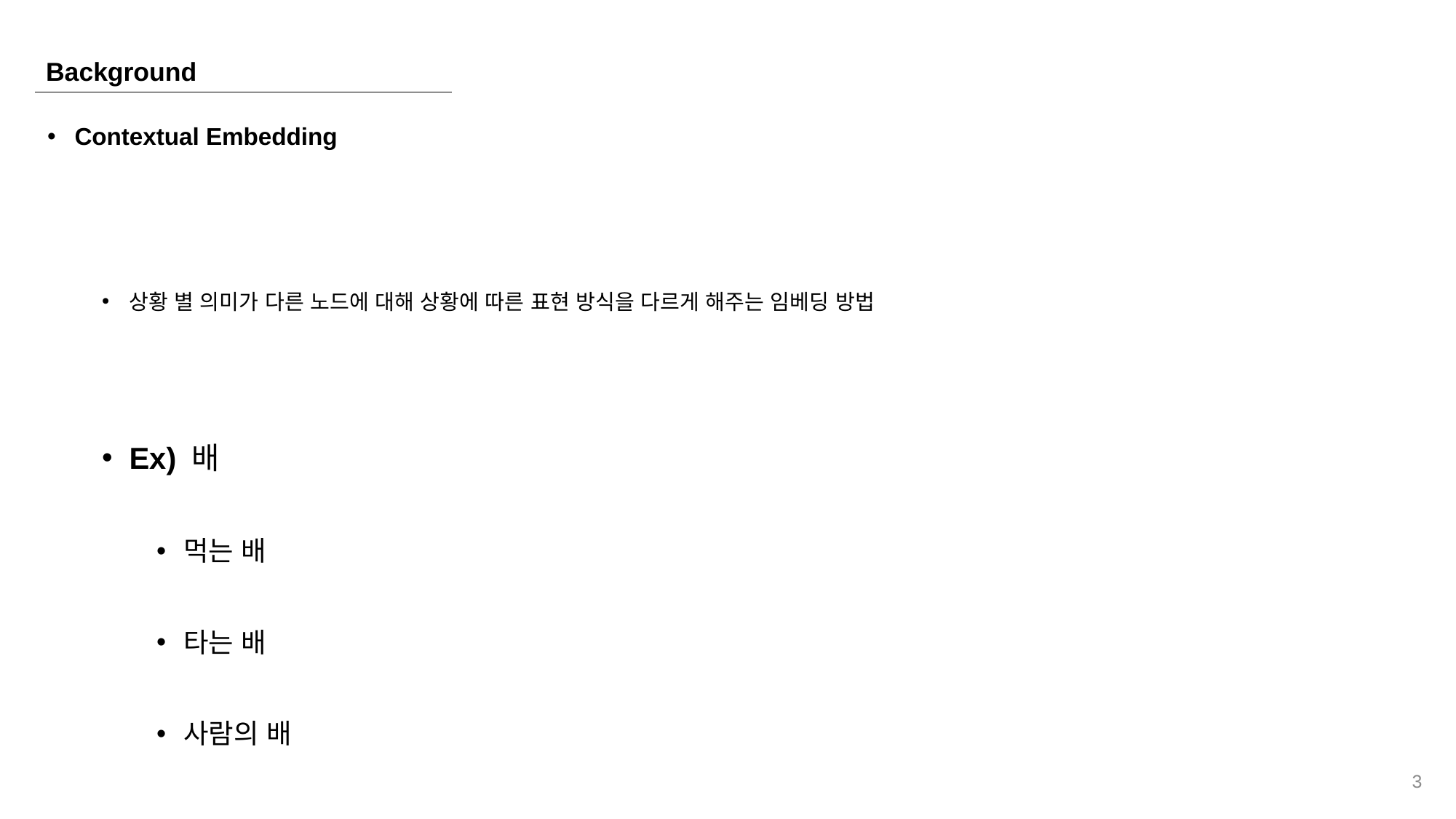

# Background
Contextual Embedding

상황 별 의미가 다른 노드에 대해 상황에 따른 표현 방식을 다르게 해주는 임베딩 방법

Ex) 배

먹는 배

타는 배

사람의 배
3